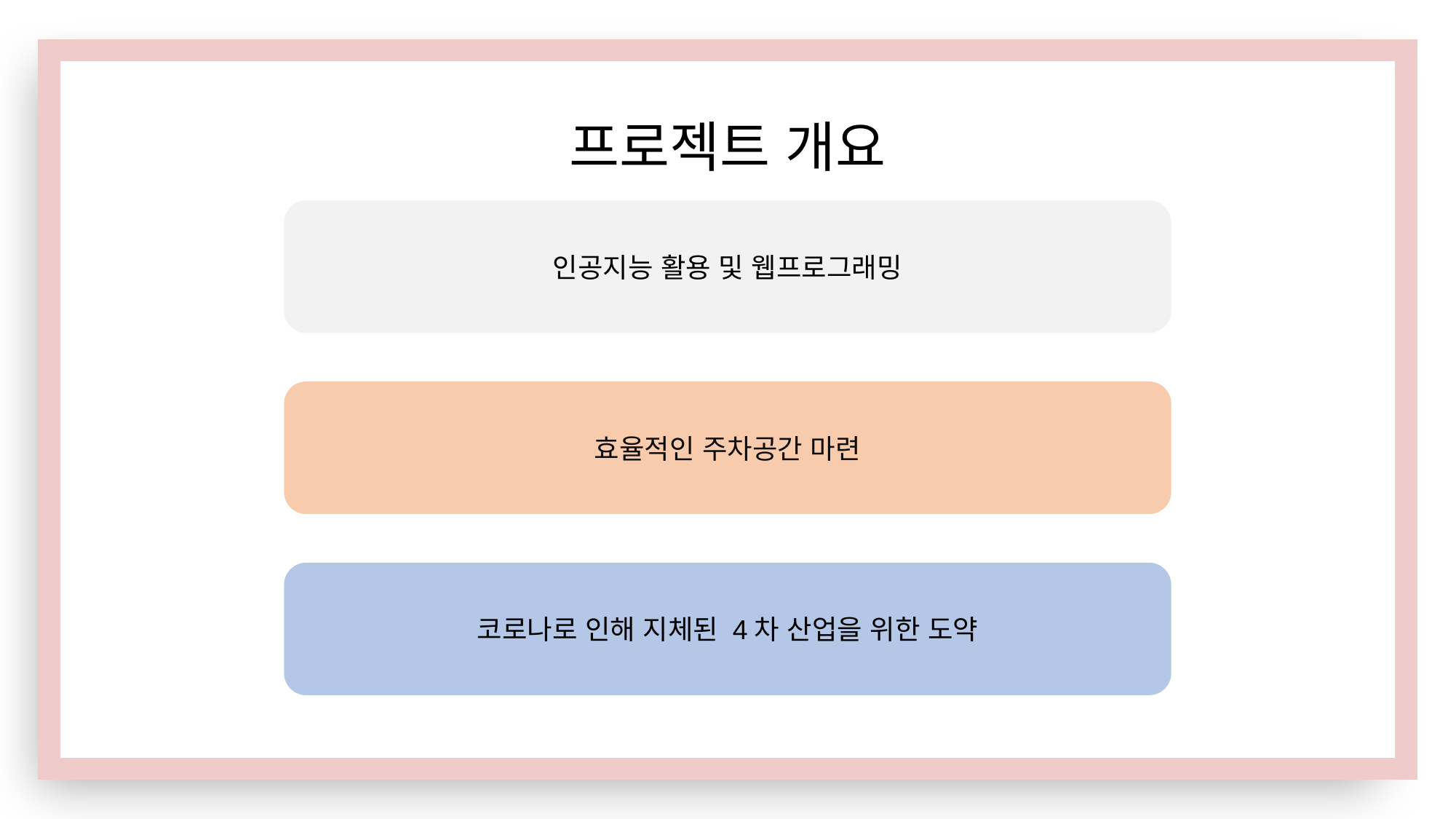

프로젝트 개요
인공지능 활용 및 웹프로그래밍
효율적인 주차공간 마련
코로나로 인해 지체된 4차 산업을 위한 도약